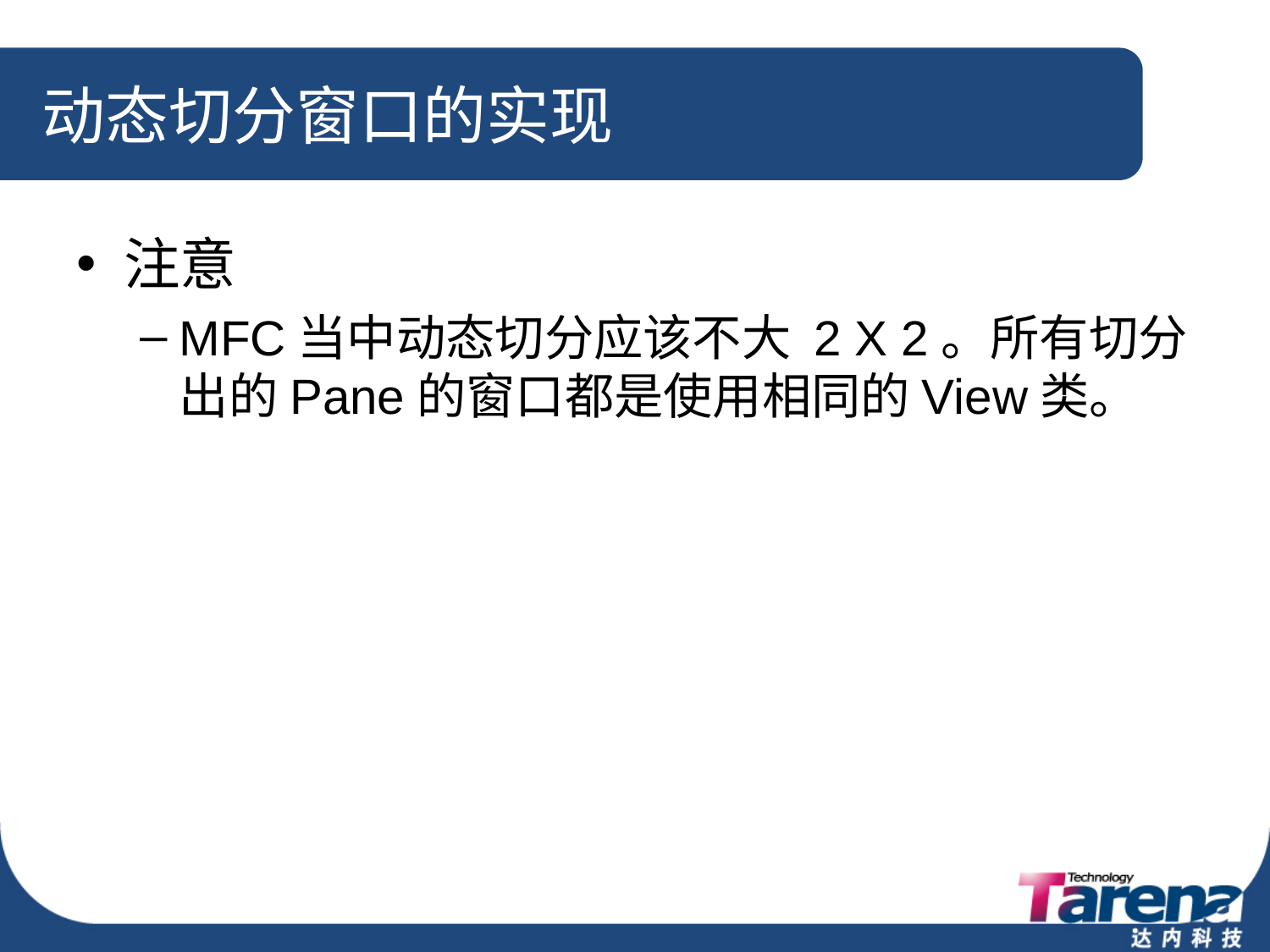

# 动态切分窗口的实现
注意
MFC当中动态切分应该不大 2 X 2。所有切分出的Pane的窗口都是使用相同的View类。